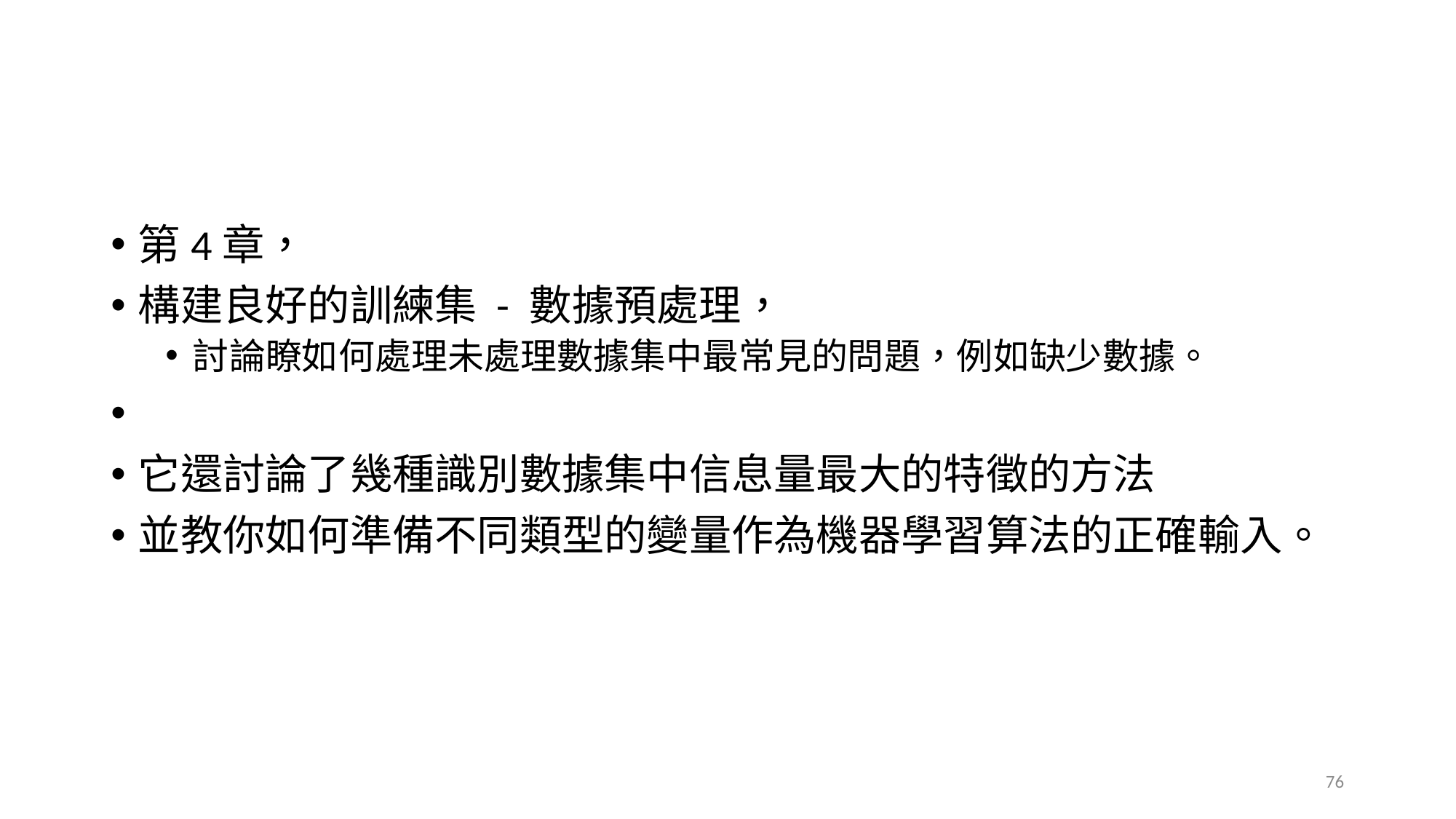

#
第4章，
構建良好的訓練集 - 數據預處理，
討論瞭如何處理未處理數據集中最常見的問題，例如缺少數據。

它還討論了幾種識別數據集中信息量最大的特徵的方法
並教你如何準備不同類型的變量作為機器學習算法的正確輸入。
76